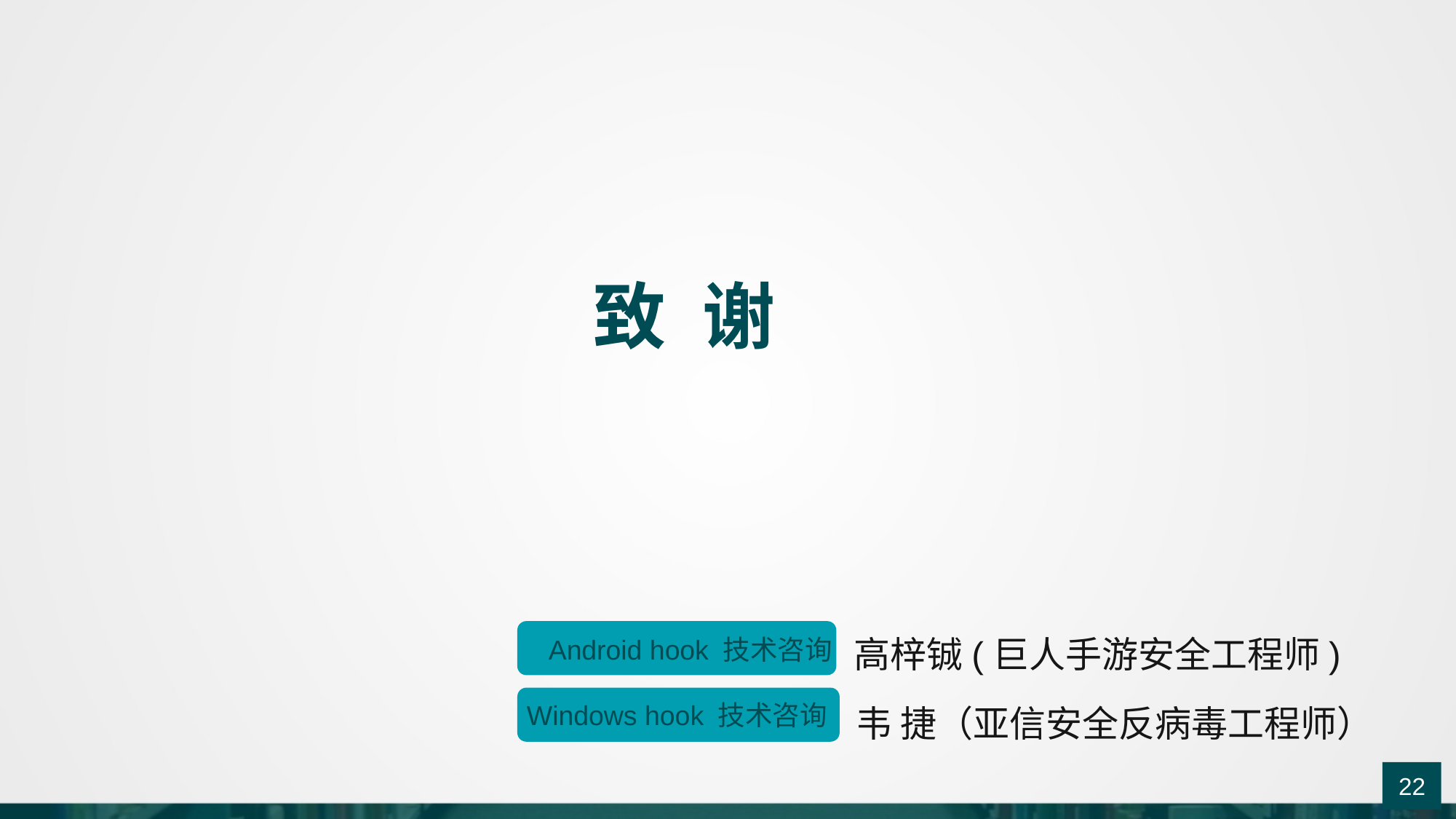

致	谢
高梓铖(巨人手游安全工程师)

Android hook 技术咨询
韦 捷（亚信安全反病毒工程师）

Windows hook 技术咨询